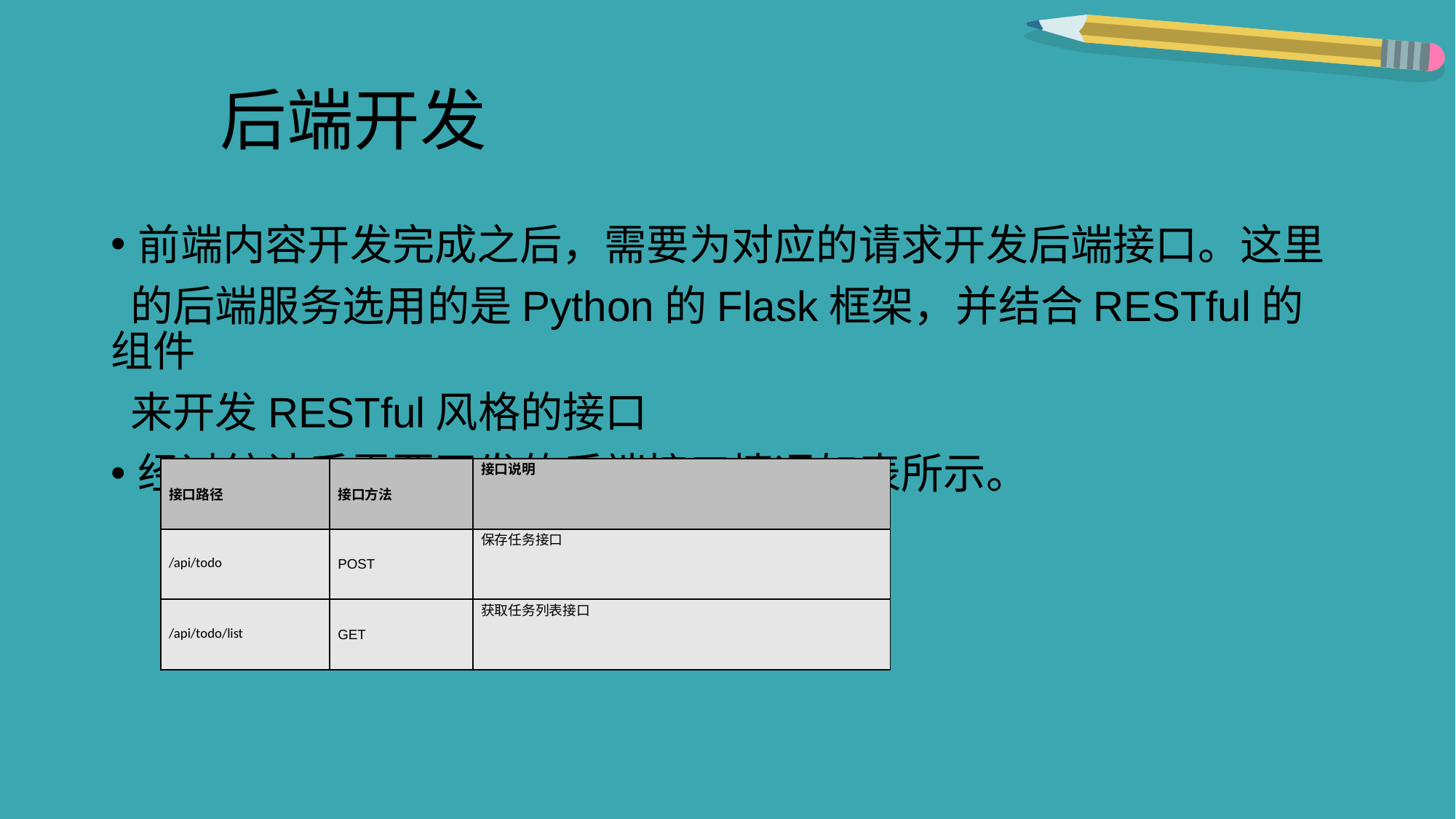

# 后端开发
前端内容开发完成之后，需要为对应的请求开发后端接口。这里
 的后端服务选用的是Python的Flask框架，并结合RESTful的组件
 来开发RESTful风格的接口
经过统计后需要开发的后端接口情况如表所示。
| 接口路径 | 接口方法 | 接口说明 |
| --- | --- | --- |
| /api/todo | POST | 保存任务接口 |
| /api/todo/list | GET | 获取任务列表接口 |